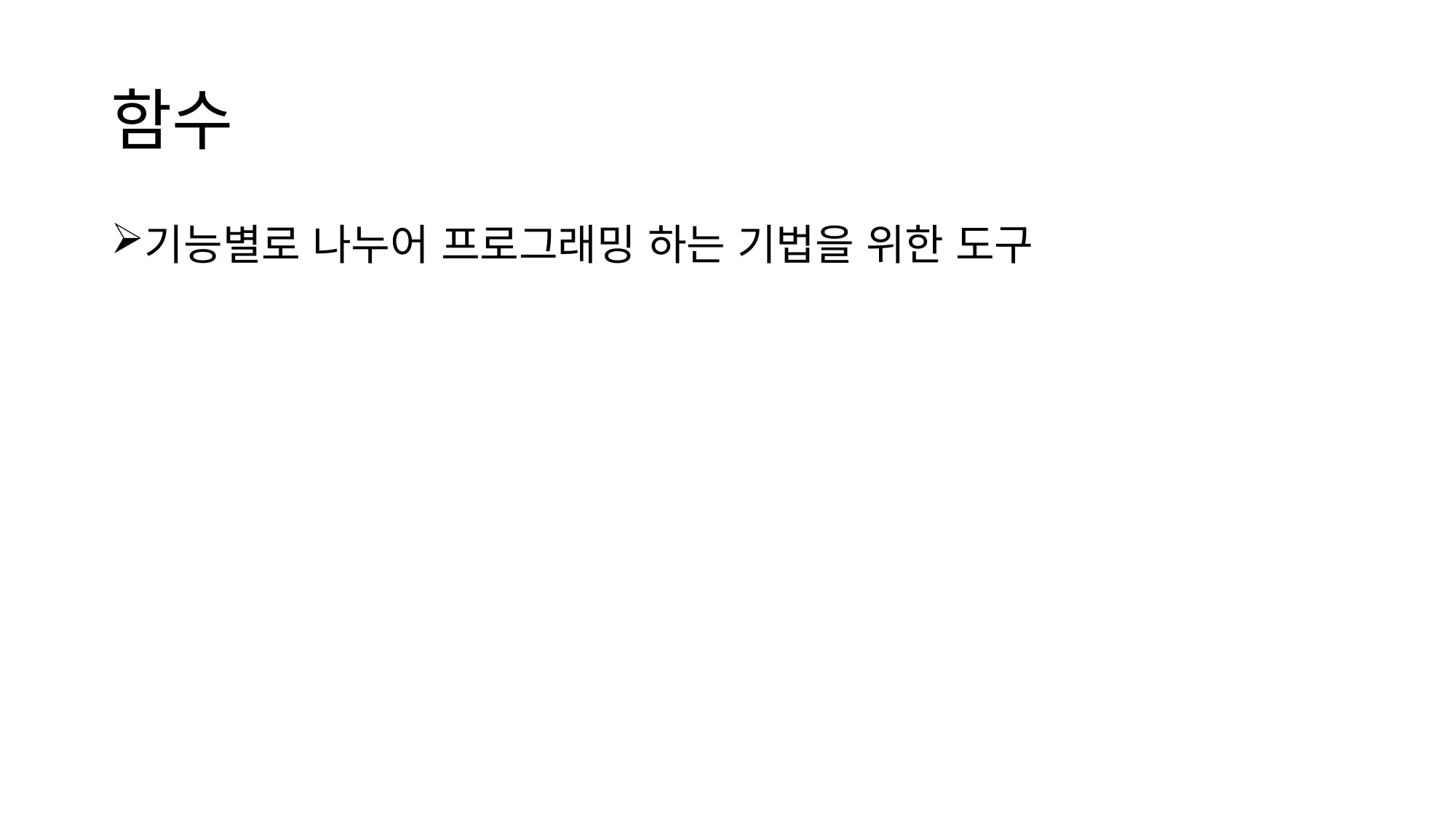

# 함수
기능별로 나누어 프로그래밍 하는 기법을 위한 도구